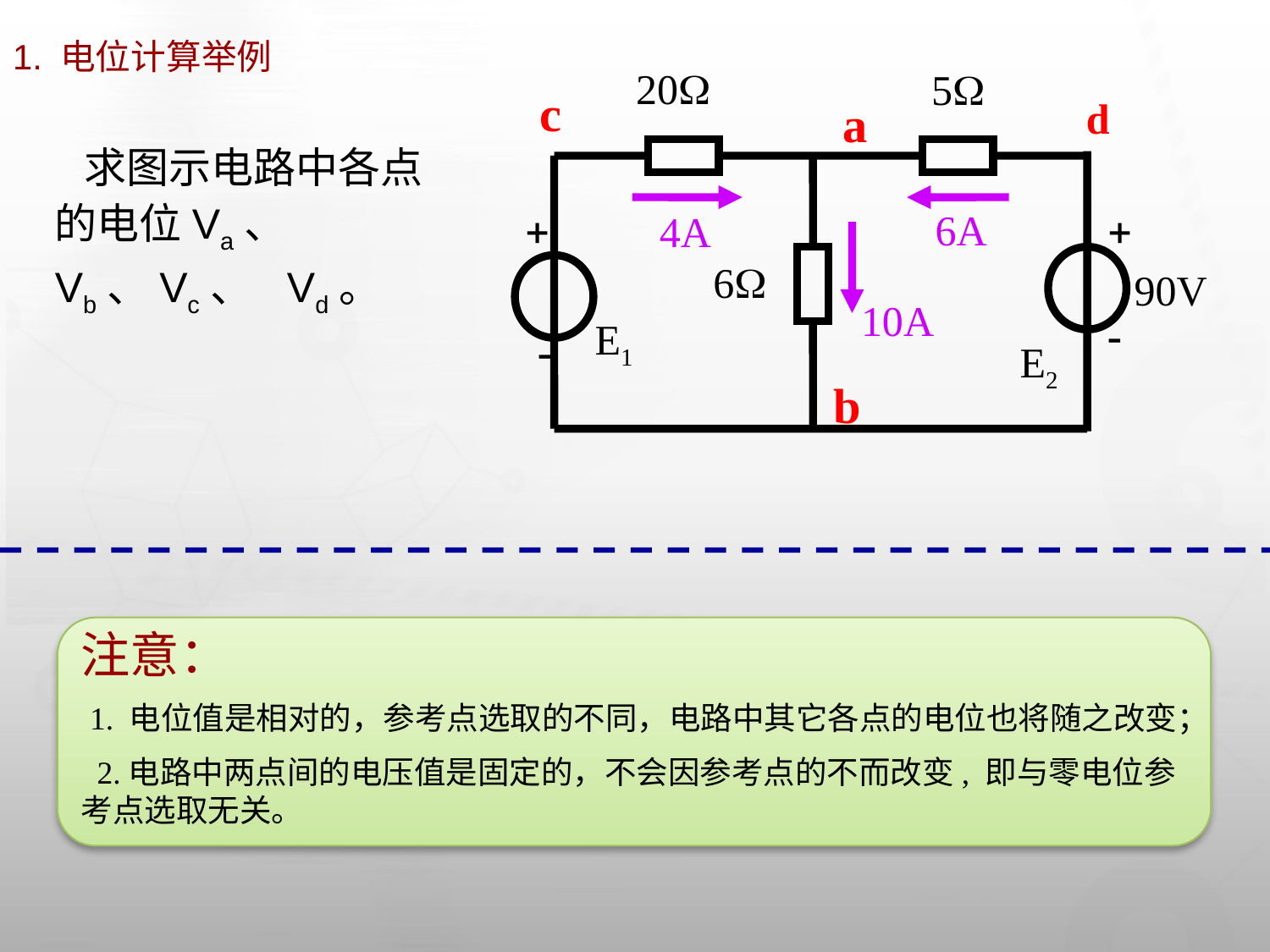

1. 电位计算举例
20Ω
5Ω
c
d
a

+

6A
+
4A

6Ω

90V
10A
−
E1
 −

E2
b

  求图示电路中各点的电位Va、 Vb、Vc、　Vd。

注意：
 1. 电位值是相对的，参考点选取的不同，电路中其它各点的电位也将随之改变；
  2.电路中两点间的电压值是固定的，不会因参考点的不而改变, 即与零电位参考点选取无关。